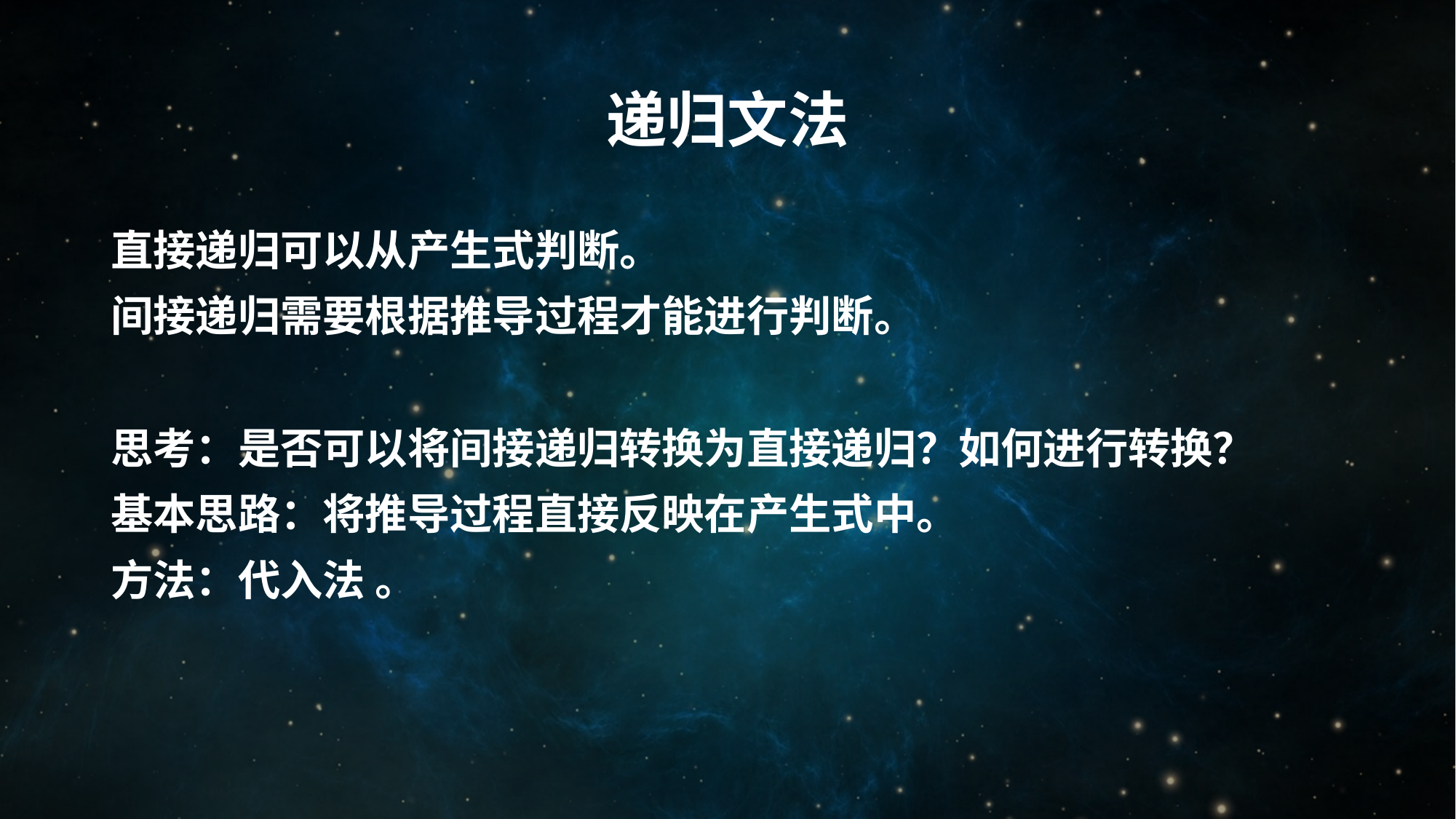

# 递归文法
直接递归可以从产生式判断。
间接递归需要根据推导过程才能进行判断。

思考：是否可以将间接递归转换为直接递归？如何进行转换？
基本思路：将推导过程直接反映在产生式中。
方法：代入法 。